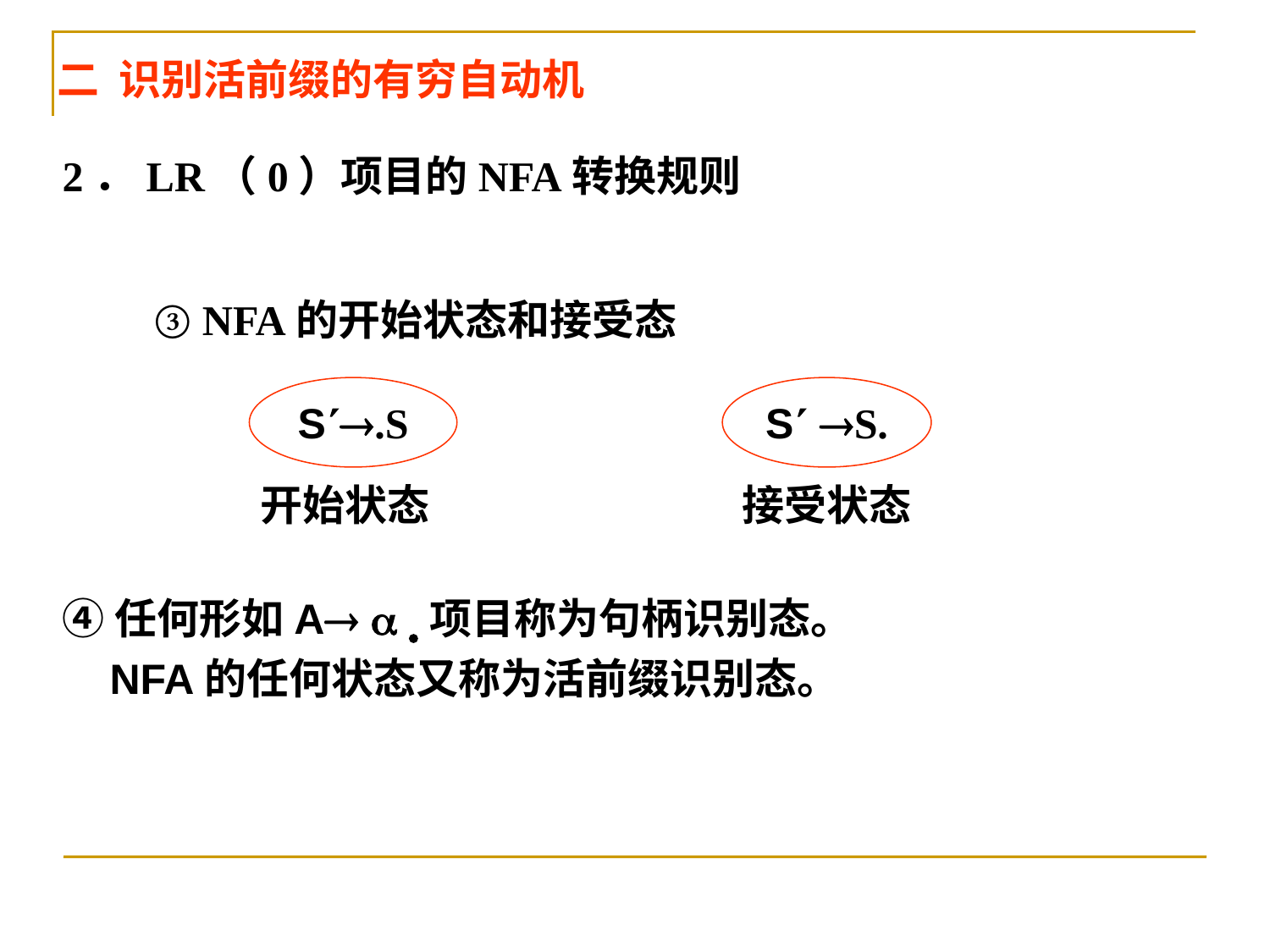

二  识别活前缀的有穷自动机
2．LR（0）项目的NFA转换规则

③ NFA的开始状态和接受态
S′→.S
S′ →S.
开始状态
接受状态
④任何形如A→ α •项目称为句柄识别态。
    NFA的任何状态又称为活前缀识别态。

59